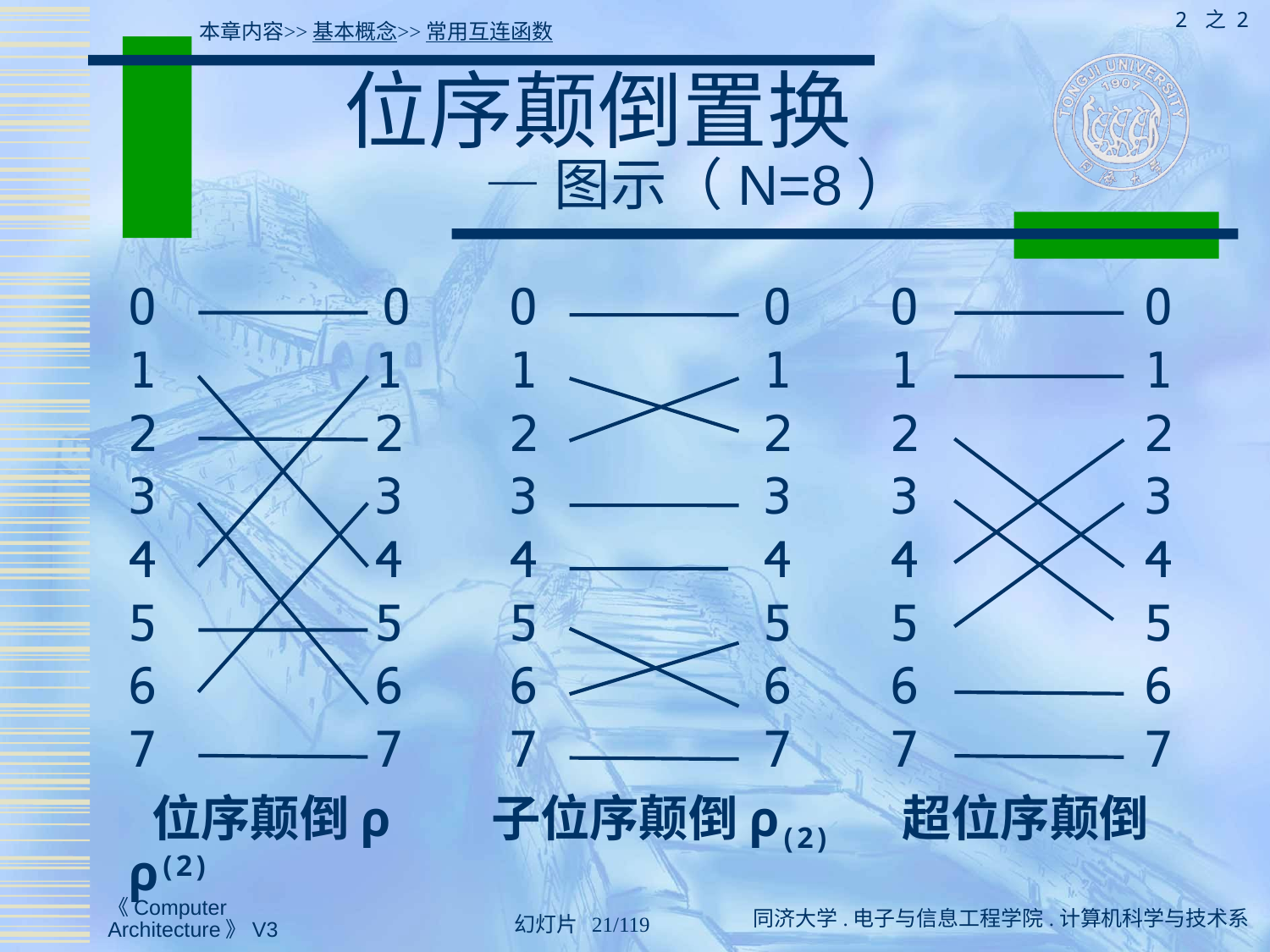

2 之 2
本章内容>>基本概念>>常用互连函数
# 位序颠倒置换 — 图示（N=8）
0		0	0		0	0		0
1               1	1		1	1		1
2               2	2		2	2		2
3               3	3		3	3		3
4               4	4		4	4		4
5               5	5		5	5		5
6               6	6		6	6		6
7               7	7		7	7		7
 位序颠倒ρ   子位序颠倒ρ(2)  超位序颠倒ρ(2)